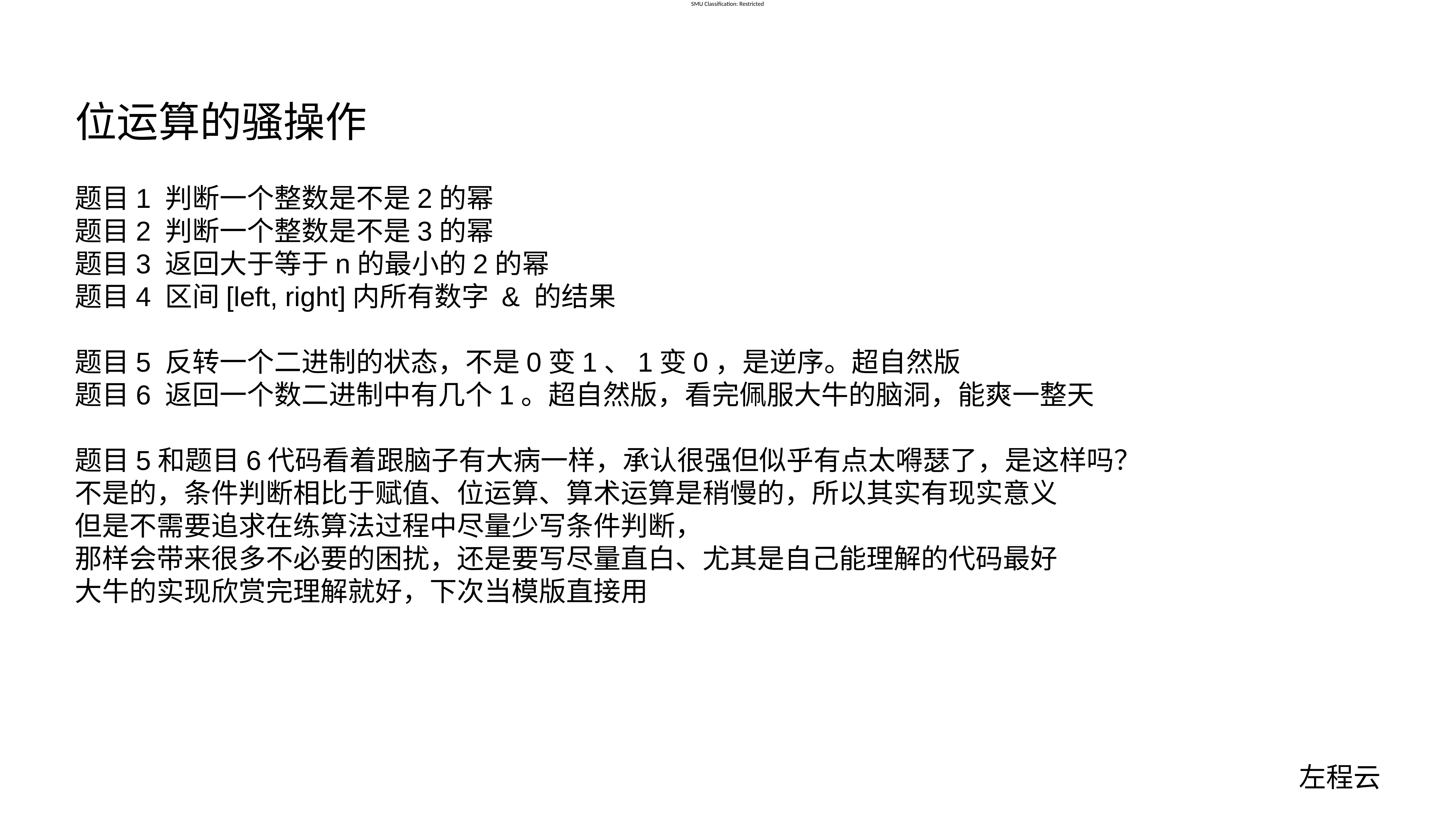

# 位运算的骚操作
题目1 判断一个整数是不是2的幂
题目2 判断一个整数是不是3的幂
题目3 返回大于等于n的最小的2的幂
题目4 区间[left, right]内所有数字 & 的结果

题目5 反转一个二进制的状态，不是0变1、1变0，是逆序。超自然版
题目6 返回一个数二进制中有几个1。超自然版，看完佩服大牛的脑洞，能爽一整天

题目5和题目6代码看着跟脑子有大病一样，承认很强但似乎有点太嘚瑟了，是这样吗？
不是的，条件判断相比于赋值、位运算、算术运算是稍慢的，所以其实有现实意义
但是不需要追求在练算法过程中尽量少写条件判断，
那样会带来很多不必要的困扰，还是要写尽量直白、尤其是自己能理解的代码最好
大牛的实现欣赏完理解就好，下次当模版直接用
左程云